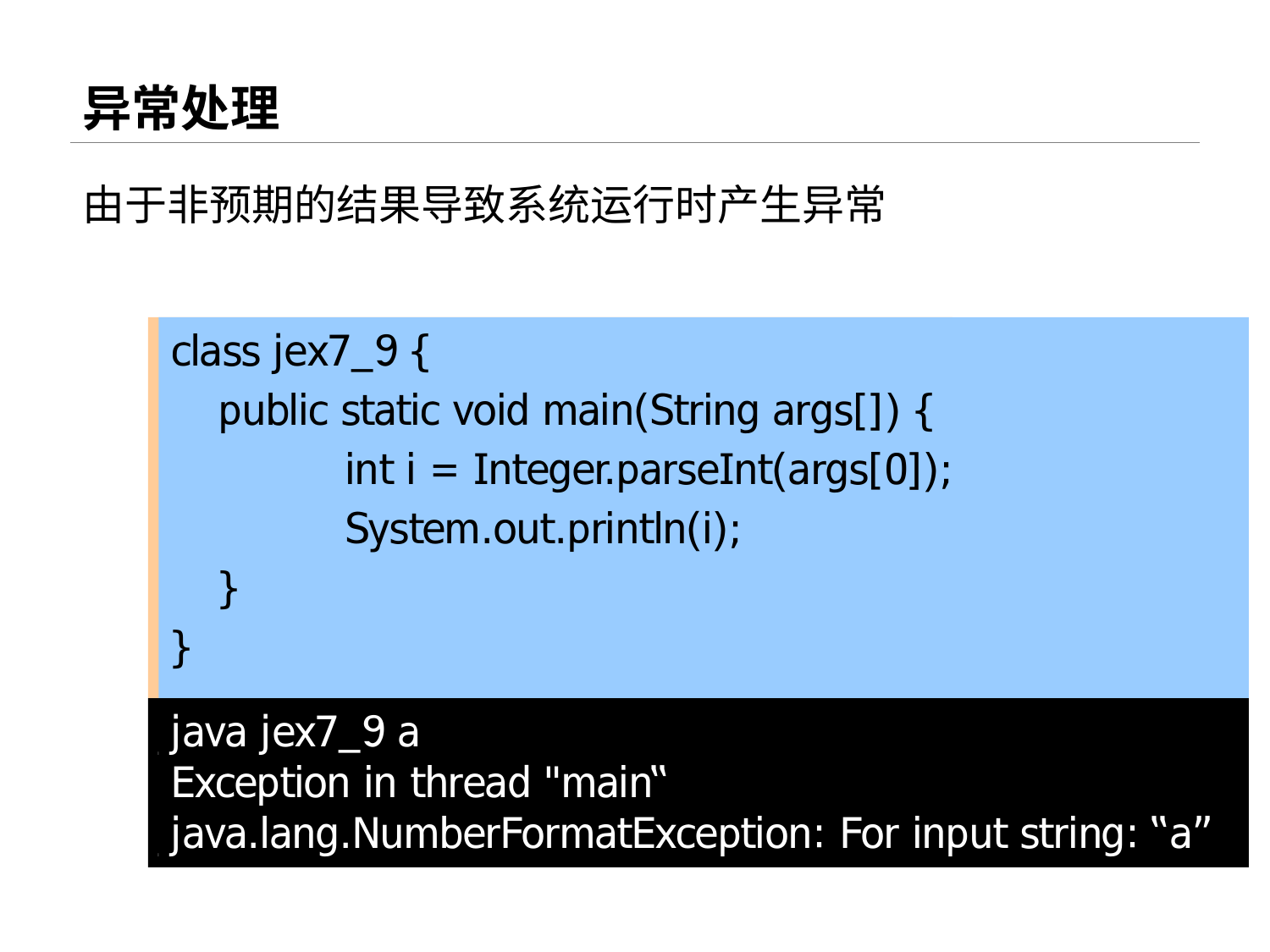

# 异常处理
由于非预期的结果导致系统运行时产生异常
class jex7_9 {
	public static void main(String args[]) {
		int a = 0;
		int b = 24/a;
	}
}
class jex7_9 {
	public static void main(String args[]) {
		int i = Integer.parseInt(args[0]);
		System.out.println(i);
	}
}
java jex7_9
Exception in thread "main“
java.lang.ArithmeticException: / by zero
java jex7_9
Exception in thread "main“
java.lang.ArrayIndexOutOfBoundsException: 0
java jex7_9 a
Exception in thread "main“
java.lang.NumberFormatException: For input string: “a”
31